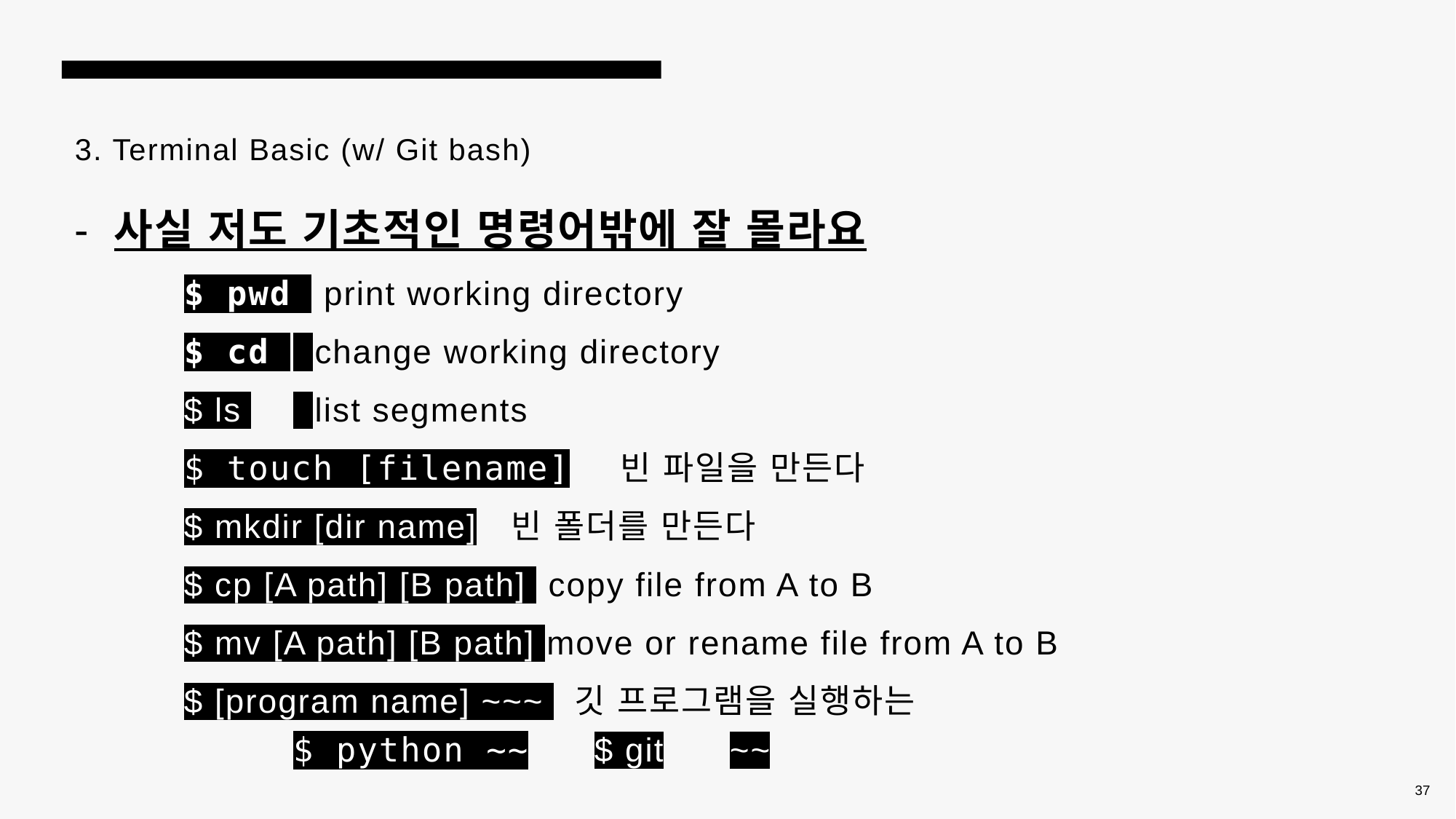

# 3. Terminal Basic (w/ Git bash) - 사실 저도 기초적인 명령어밖에 잘 몰라요 $ pwd  print working directory $ cd 	 change working directory $ ls 	  list segments $ touch [filename]	빈 파일을 만든다 $ mkdir [dir name]	빈 폴더를 만든다 $ cp [A path] [B path]  copy file from A to B $ mv [A path] [B path] move or rename file from A to B $ [program name] ~~~  깃 프로그램을 실행하는 $ python ~~   $ git	~~
37